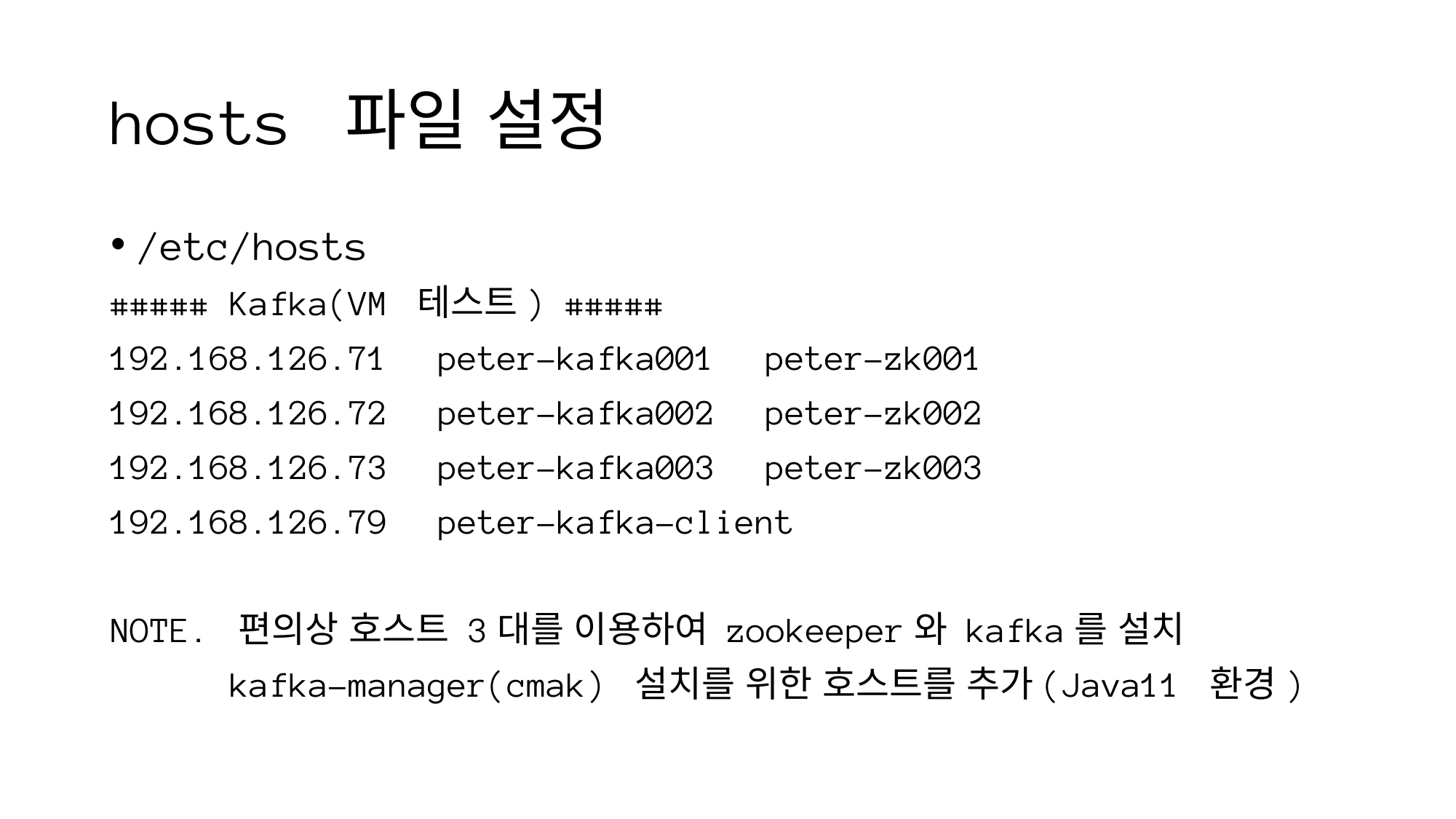

# hosts 파일 설정
/etc/hosts
##### Kafka(VM 테스트) #####
192.168.126.71	peter-kafka001	peter-zk001
192.168.126.72	peter-kafka002	peter-zk002
192.168.126.73	peter-kafka003	peter-zk003
192.168.126.79	peter-kafka-client

NOTE. 편의상 호스트 3대를 이용하여 zookeeper와 kafka를 설치
      kafka-manager(cmak) 설치를 위한 호스트를 추가(Java11 환경)